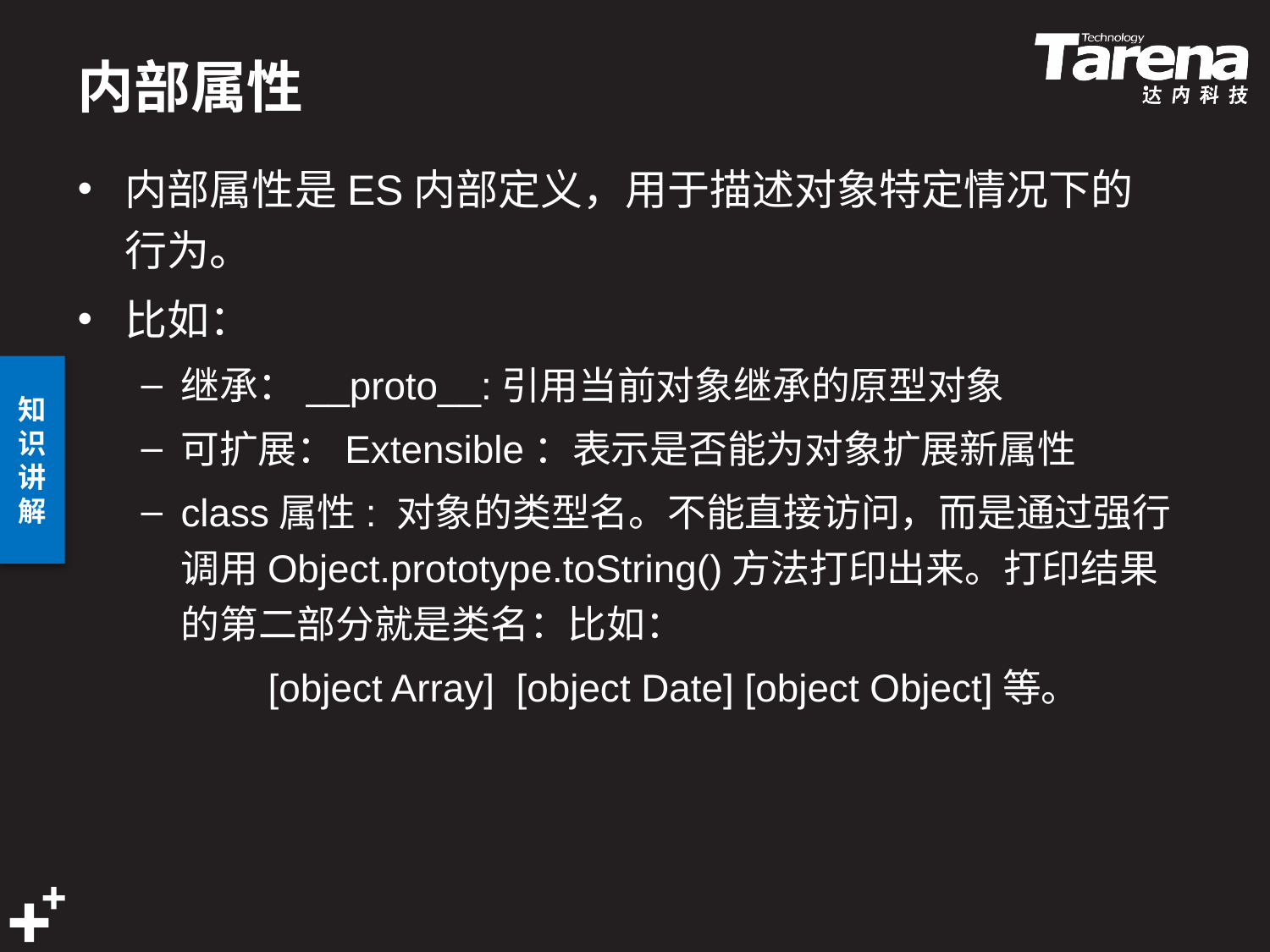

# 内部属性
内部属性是ES内部定义，用于描述对象特定情况下的行为。
比如：
继承：__proto__:引用当前对象继承的原型对象
可扩展：Extensible：表示是否能为对象扩展新属性
class属性: 对象的类型名。不能直接访问，而是通过强行调用Object.prototype.toString()方法打印出来。打印结果的第二部分就是类名：比如：
	[object Array]  [object Date] [object Object]等。